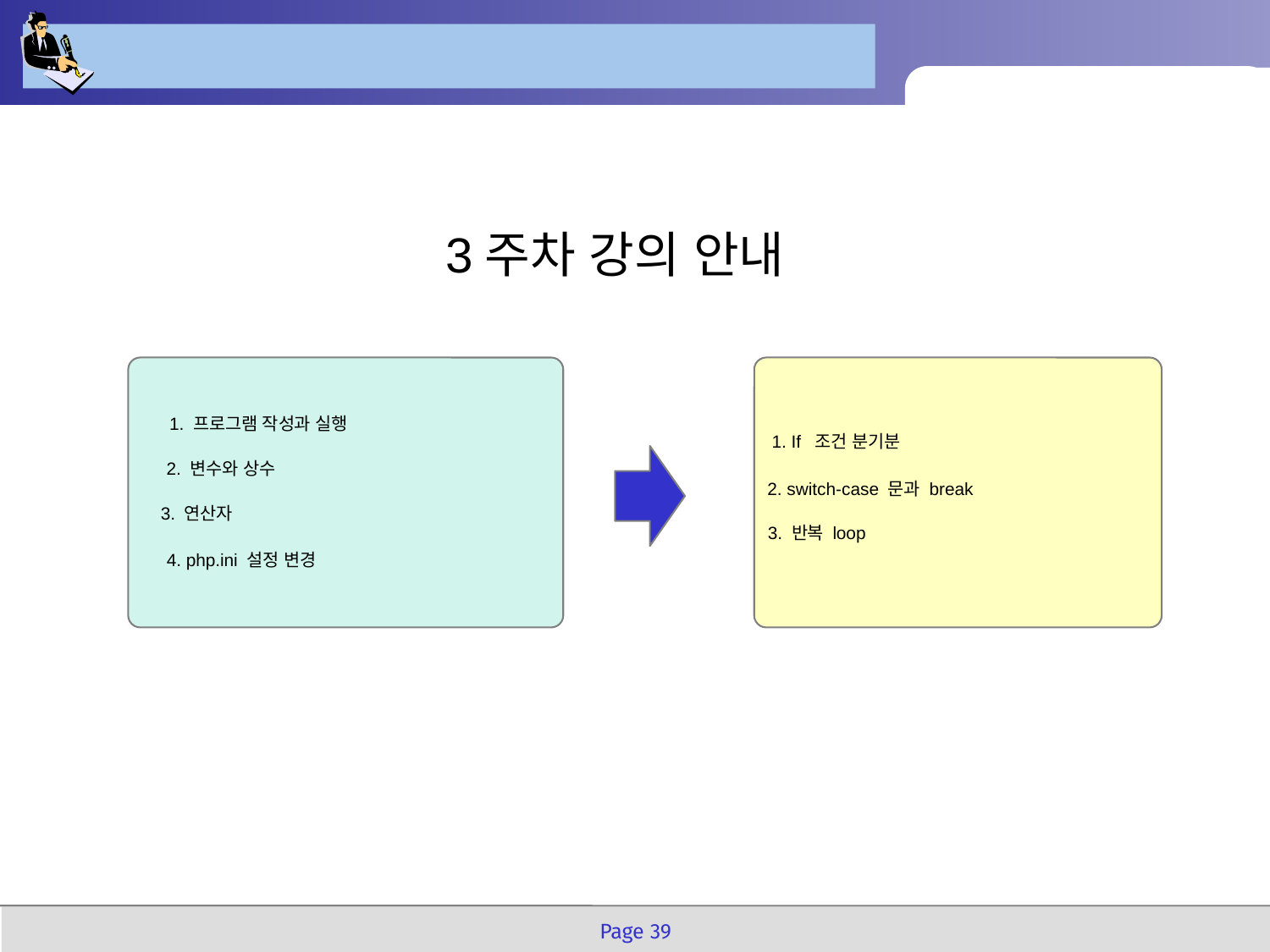

3주차 강의 안내

1. 프로그램 작성과 실행
1. If  조건 분기분

2. 변수와 상수
2. switch-case 문과 break
3. 연산자
3. 반복 loop
4. php.ini 설정 변경
Page 39